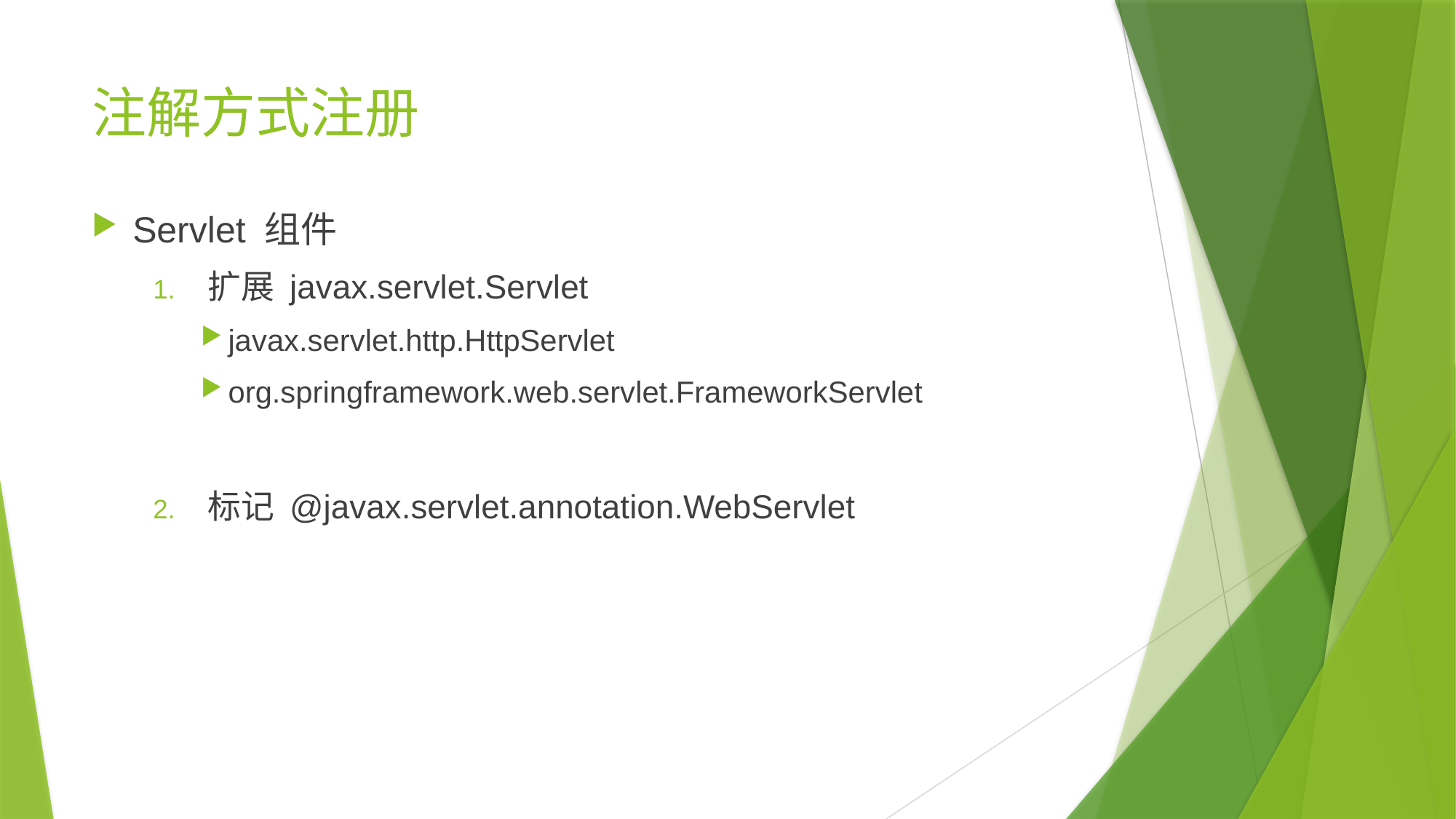

# 注解方式注册
Servlet 组件
扩展 javax.servlet.Servlet
javax.servlet.http.HttpServlet
org.springframework.web.servlet.FrameworkServlet

标记 @javax.servlet.annotation.WebServlet